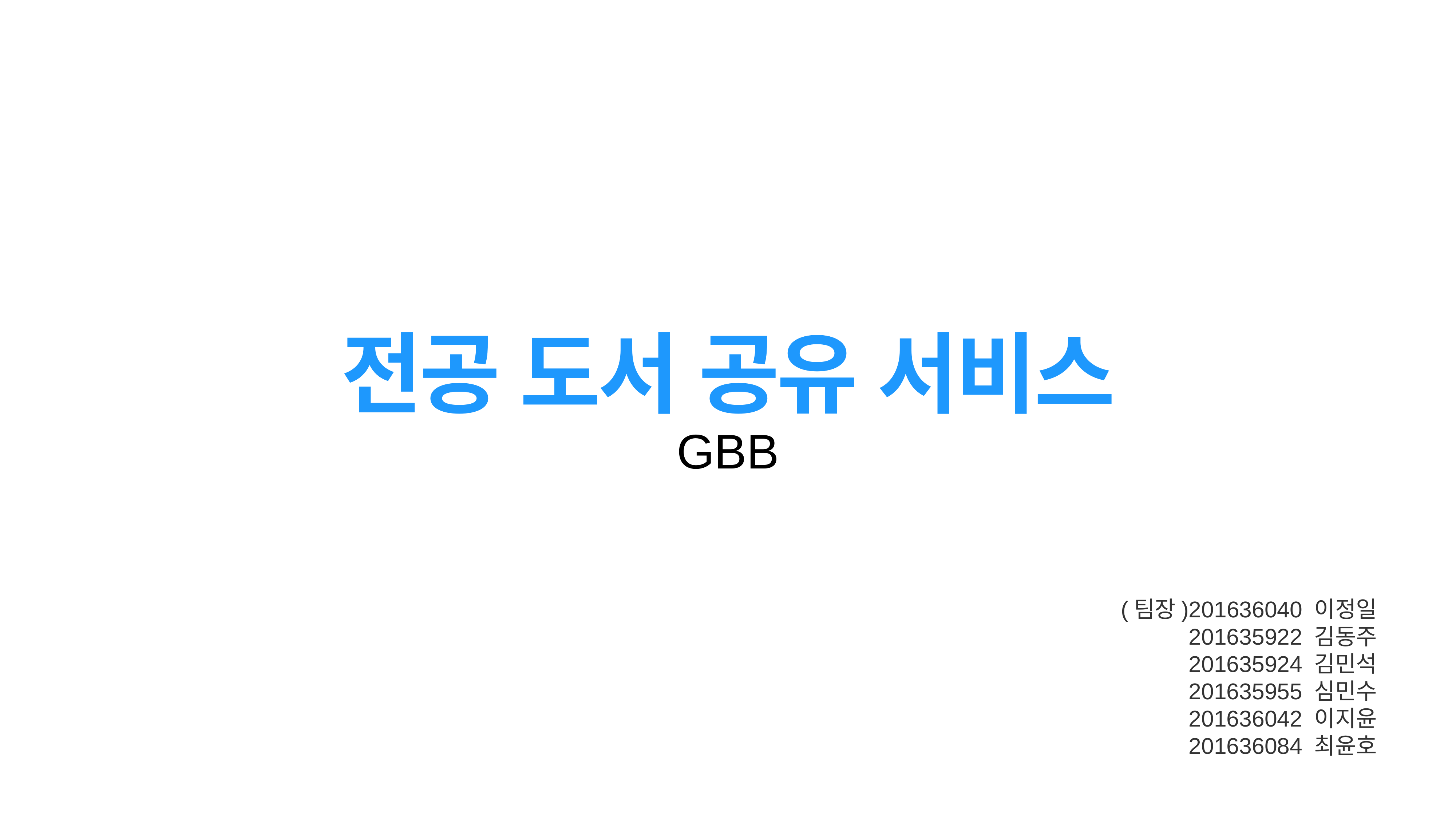

# 전공 도서 공유 서비스
GBB

(팀장)201636040 이정일
201635922 김동주
201635924 김민석
201635955 심민수
201636042 이지윤
201636084 최윤호